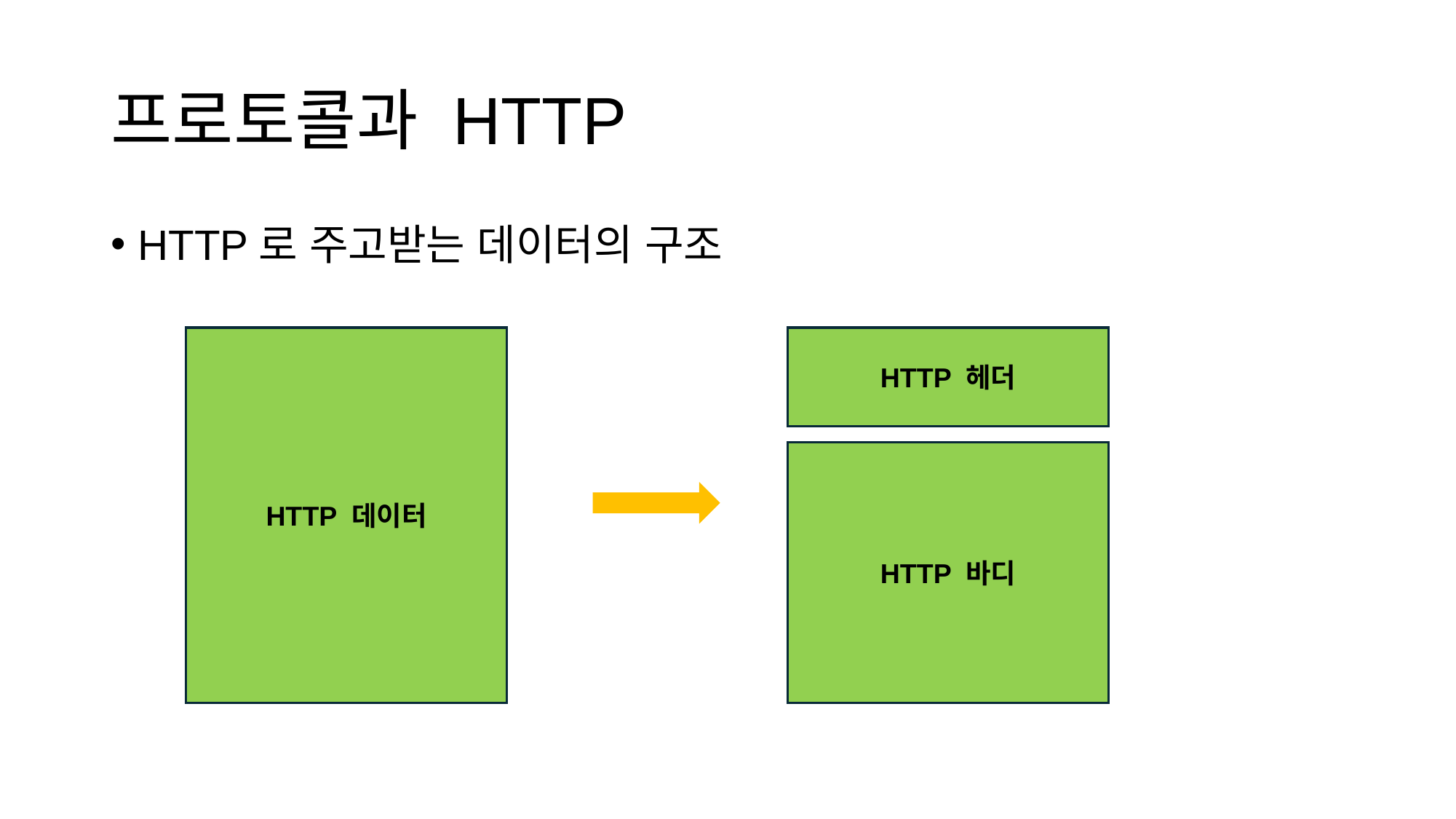

# 프로토콜과 HTTP
HTTP로 주고받는 데이터의 구조
HTTP 데이터
HTTP 헤더
HTTP 바디